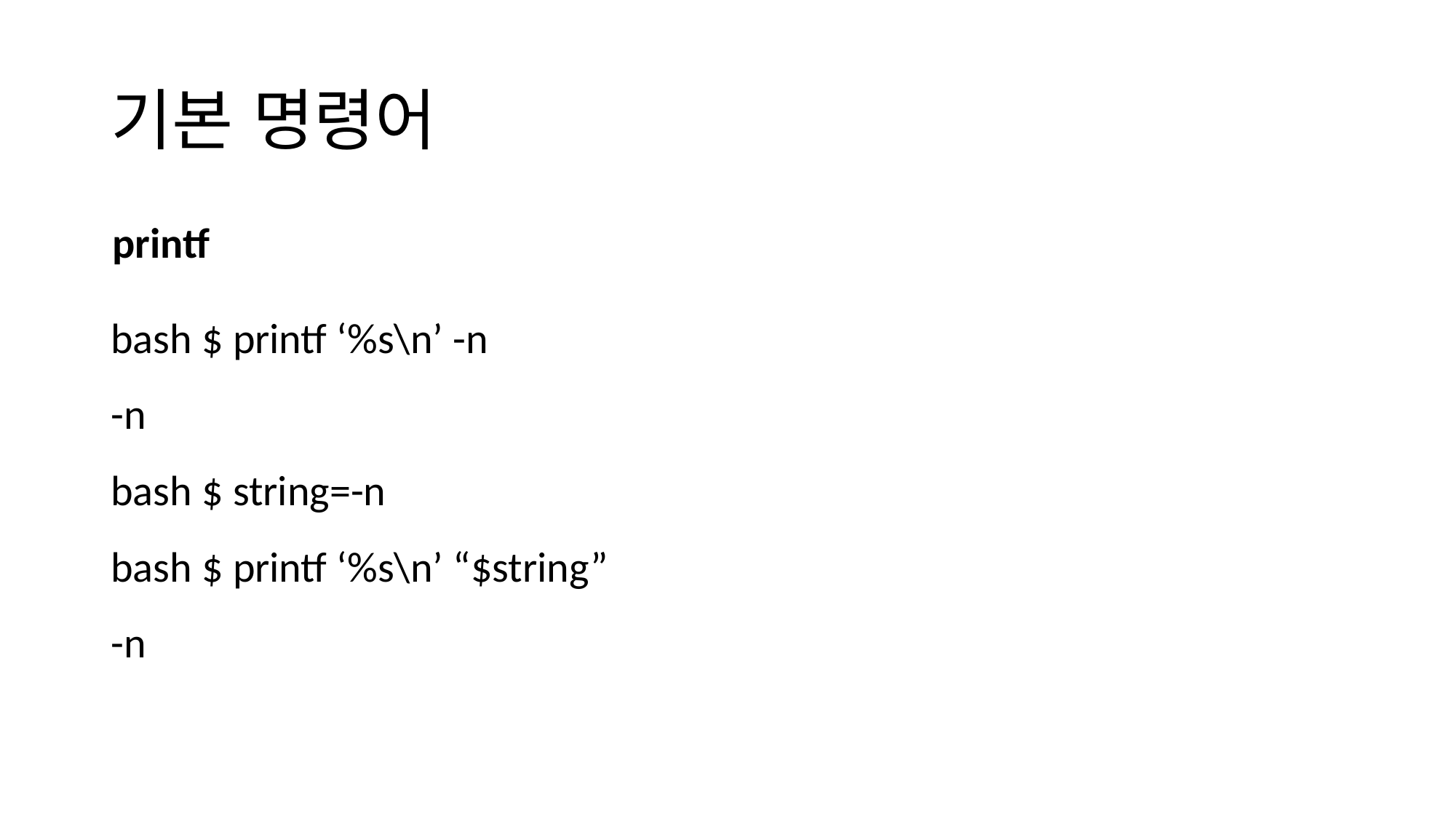

# 기본 명령어
printf
bash $ printf ‘%s\n’ -n
-n
bash $ string=-n
bash $ printf ‘%s\n’ “$string”
-n